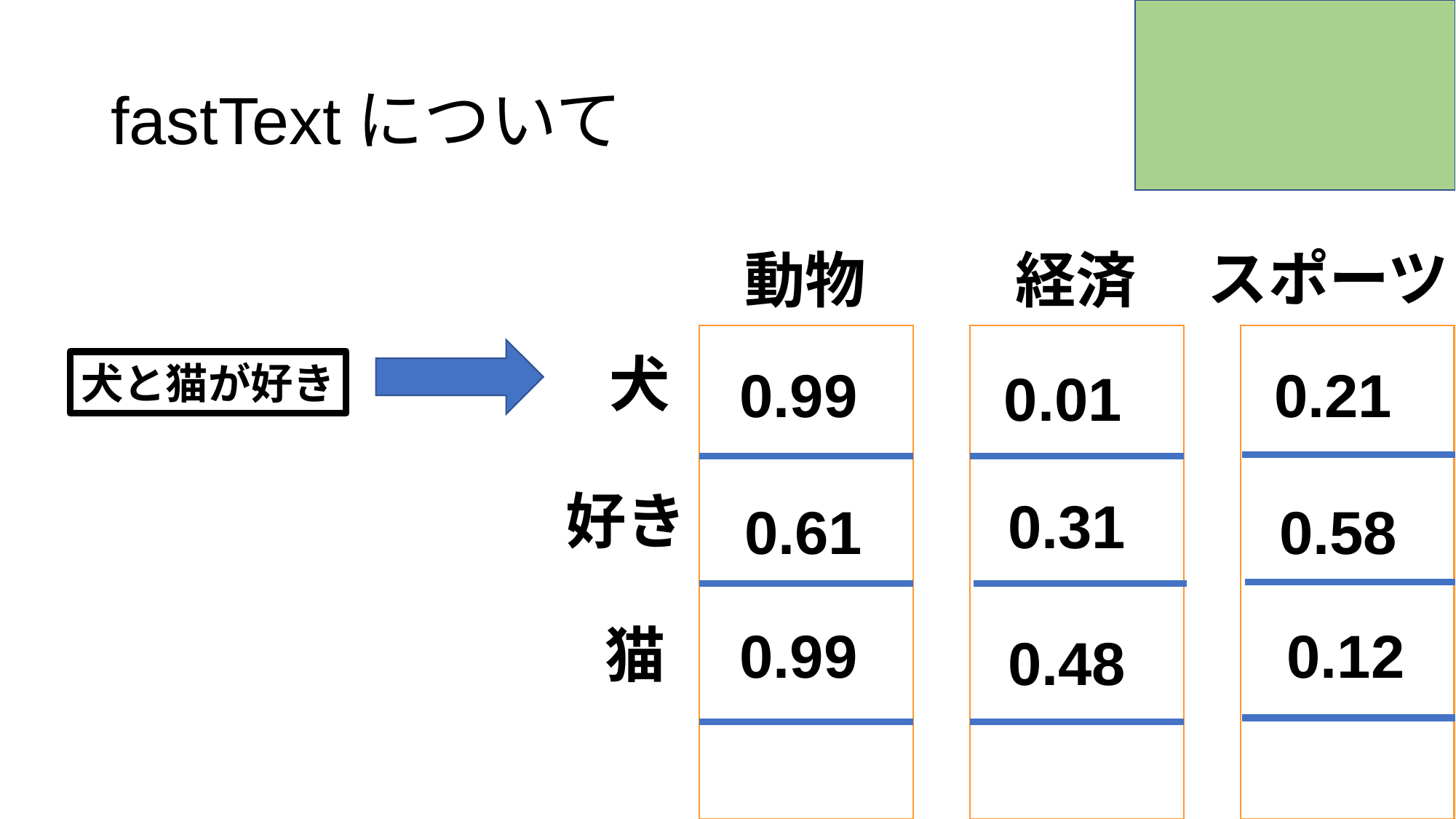

# fastTextについて
スポーツ
動物
経済

犬
犬と猫が好き
0.99
0.21
0.01
好き
0.31
0.61
0.58
猫
0.99
0.12
0.48